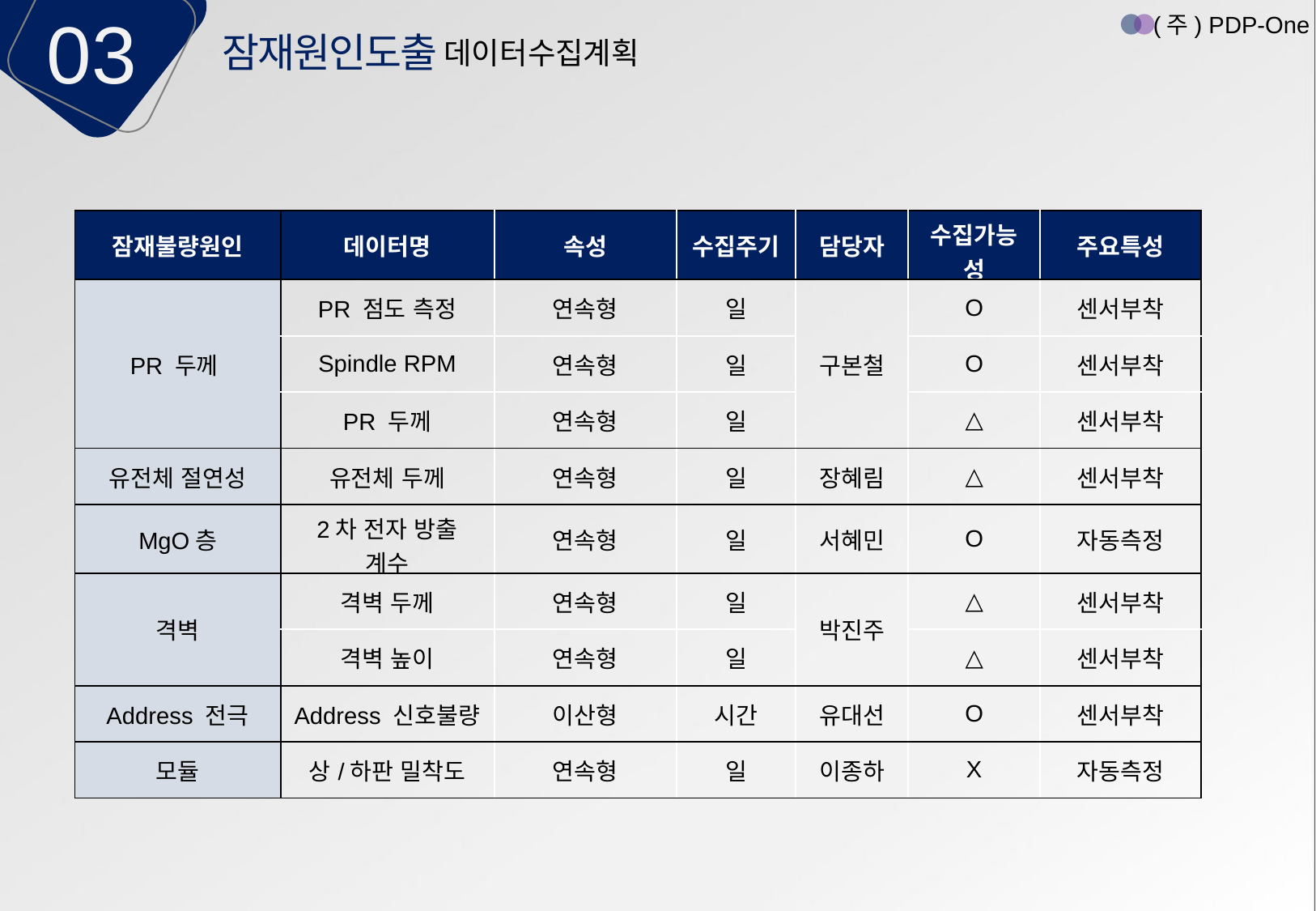

03
(주) PDP-One

잠재원인도출
데이터수집계획
| 잠재불량원인 | 데이터명 | 속성 | 수집주기 | 담당자 | 수집가능성 | 주요특성 |
| --- | --- | --- | --- | --- | --- | --- |
| PR 두께 | PR 점도 측정 | 연속형 | 일 | 구본철 | O | 센서부착 |
|  | Spindle RPM | 연속형 | 일 |  | O | 센서부착 |
|  | PR 두께 | 연속형 | 일 |  | △ | 센서부착 |
| 유전체 절연성 | 유전체 두께 | 연속형 | 일 | 장혜림 | △ | 센서부착 |
| MgO층 | 2차 전자 방출 계수 | 연속형 | 일 | 서혜민 | O | 자동측정 |
| 격벽 | 격벽 두께 | 연속형 | 일 | 박진주 | △ | 센서부착 |
|  | 격벽 높이 | 연속형 | 일 |  | △ | 센서부착 |
| Address 전극 | Address 신호불량 | 이산형 | 시간 | 유대선 | O | 센서부착 |
| 모듈 | 상/하판 밀착도 | 연속형 | 일 | 이종하 | X | 자동측정 |